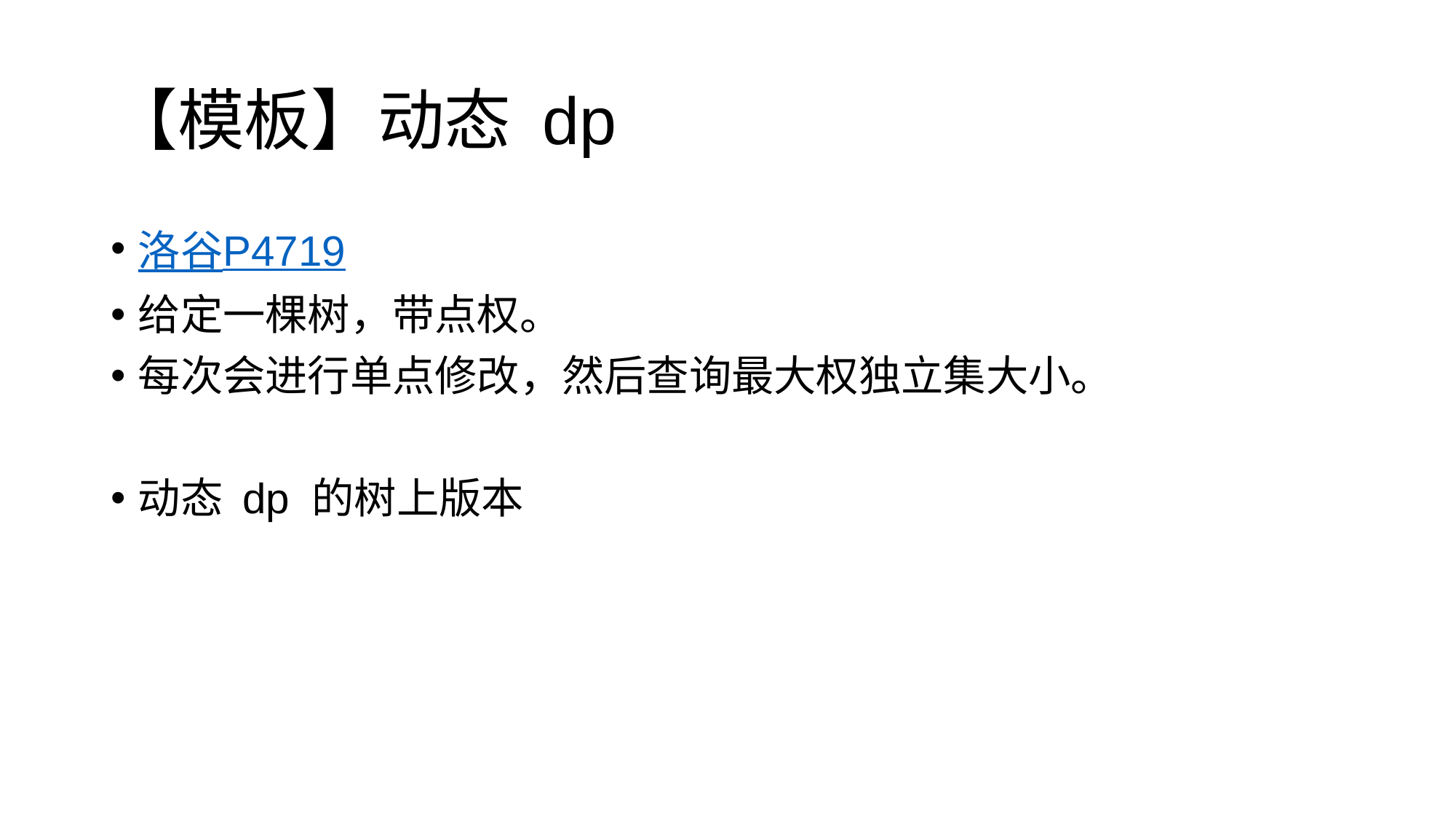

# 【模板】动态 dp
洛谷P4719
给定一棵树，带点权。
每次会进行单点修改，然后查询最大权独立集大小。

动态 dp 的树上版本